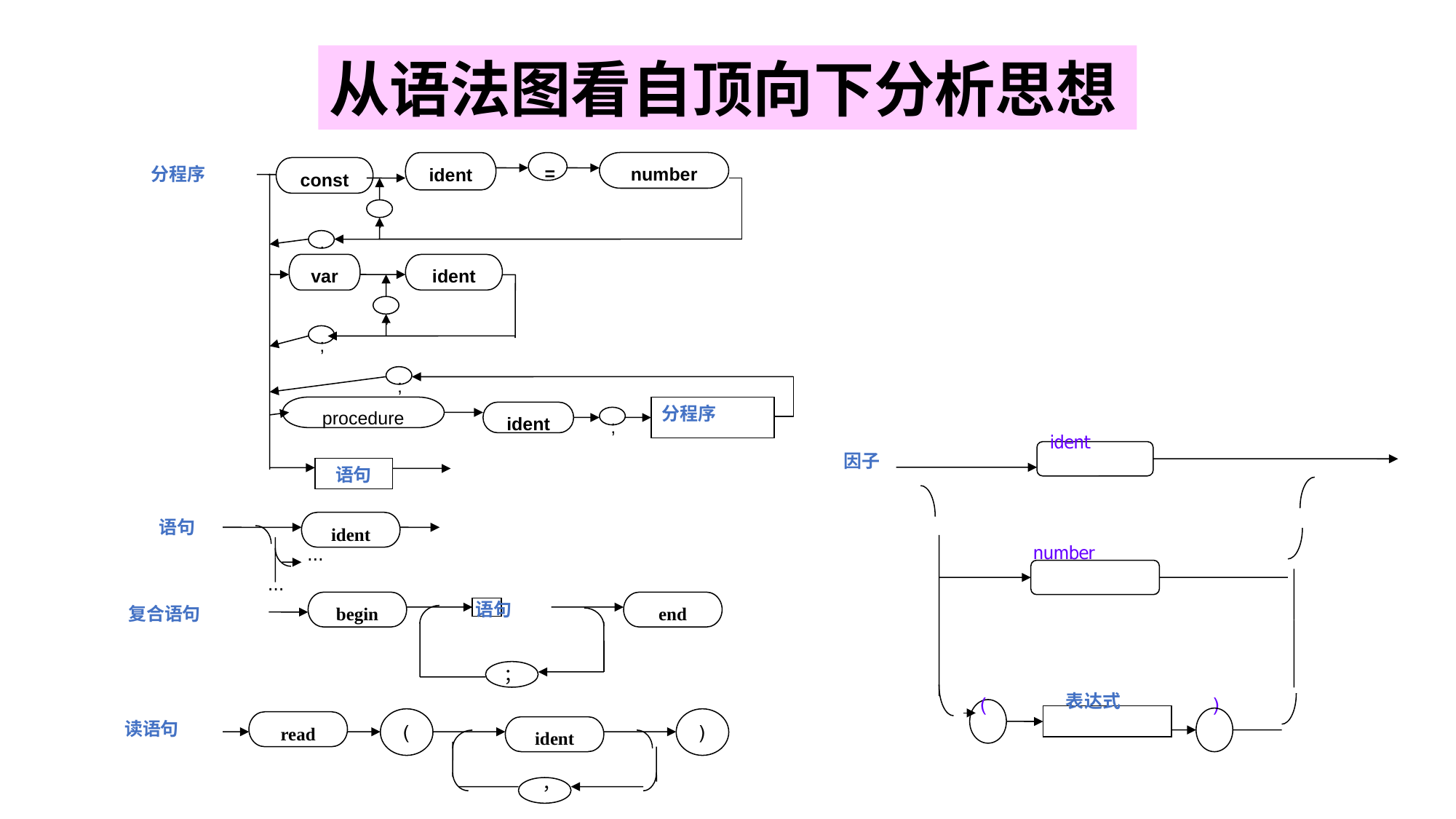

从语法图看自顶向下分析思想
ident
number
=
const
分程序

,

;

var
ident

,

;

;

procedure
分程序
ident
;

语句

因子
ident

number

表达式

(
)

语句
ident

...

...
begin
语句
end
 复合语句

 ；

读语句
read
ident
(
)

，